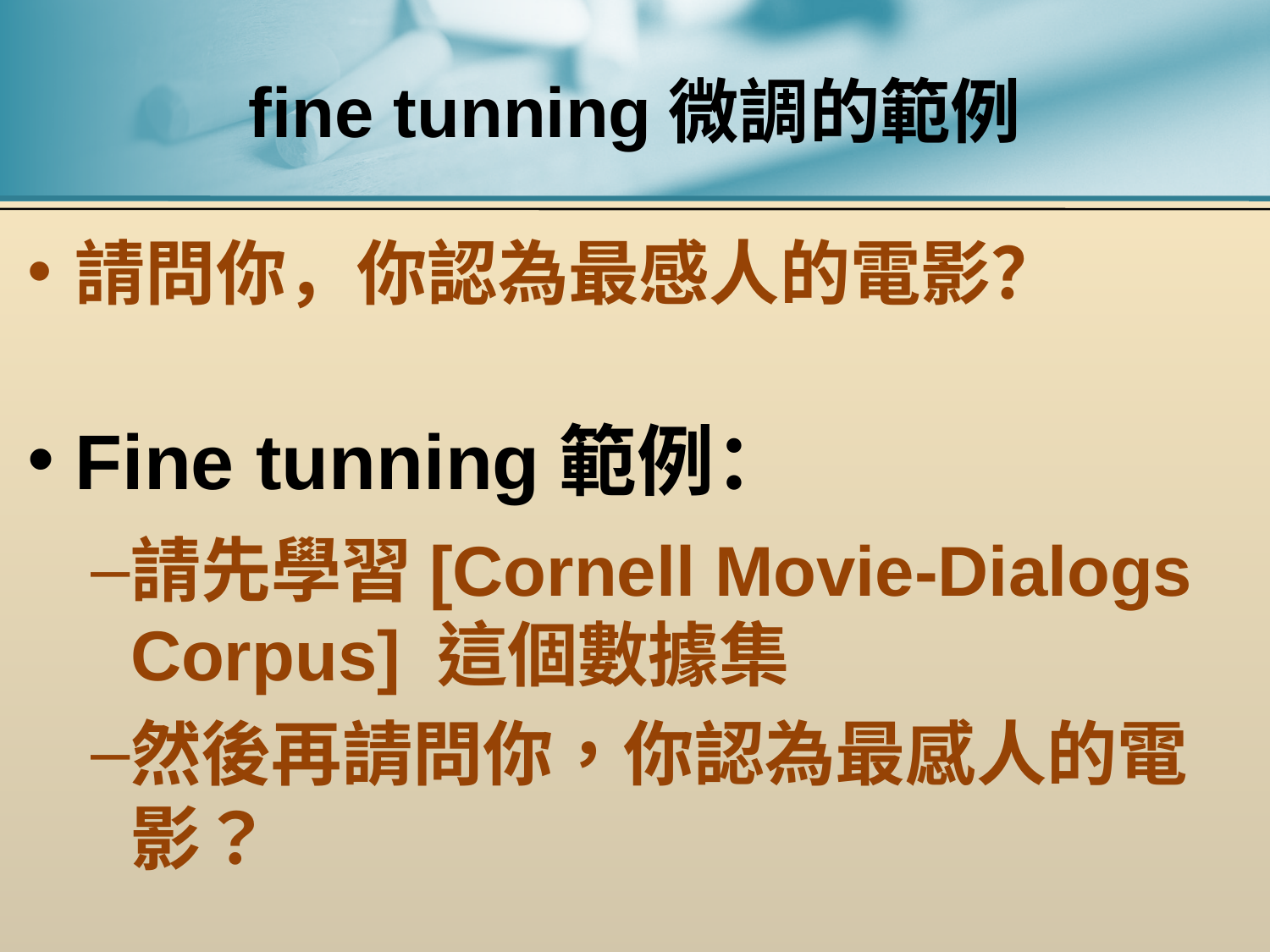

# fine tunning微調的範例
請問你，你認為最感人的電影？

Fine tunning範例：
請先學習[Cornell Movie-Dialogs Corpus] 這個數據集
然後再請問你，你認為最感人的電影？